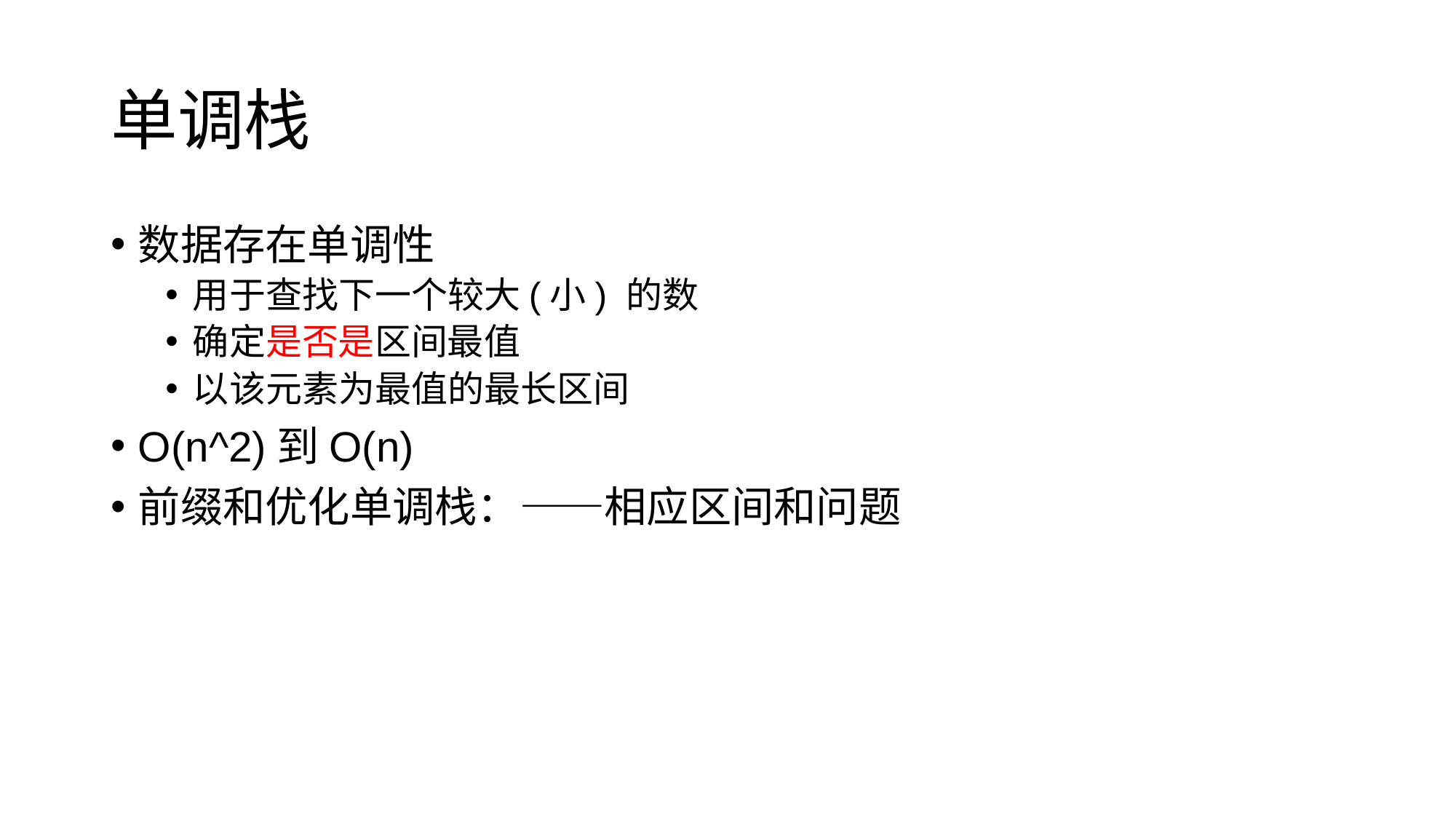

# 单调栈
数据存在单调性
用于查找下一个较大(小) 的数
确定是否是区间最值
以该元素为最值的最长区间
O(n^2)到O(n)
前缀和优化单调栈：——相应区间和问题